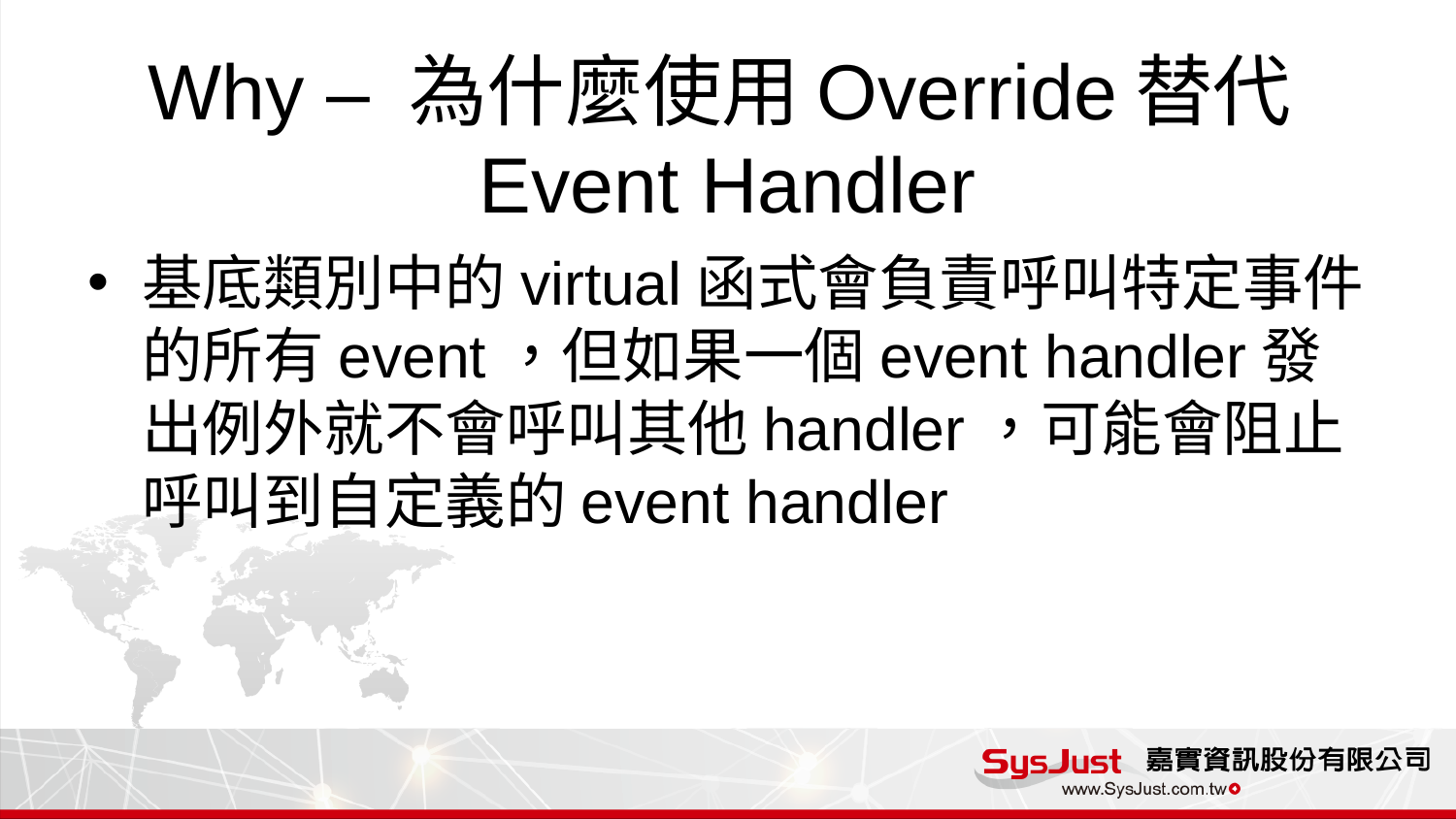

# Why – 為什麼使用Override替代Event Handler
基底類別中的virtual函式會負責呼叫特定事件的所有event，但如果一個event handler發出例外就不會呼叫其他handler，可能會阻止呼叫到自定義的event handler